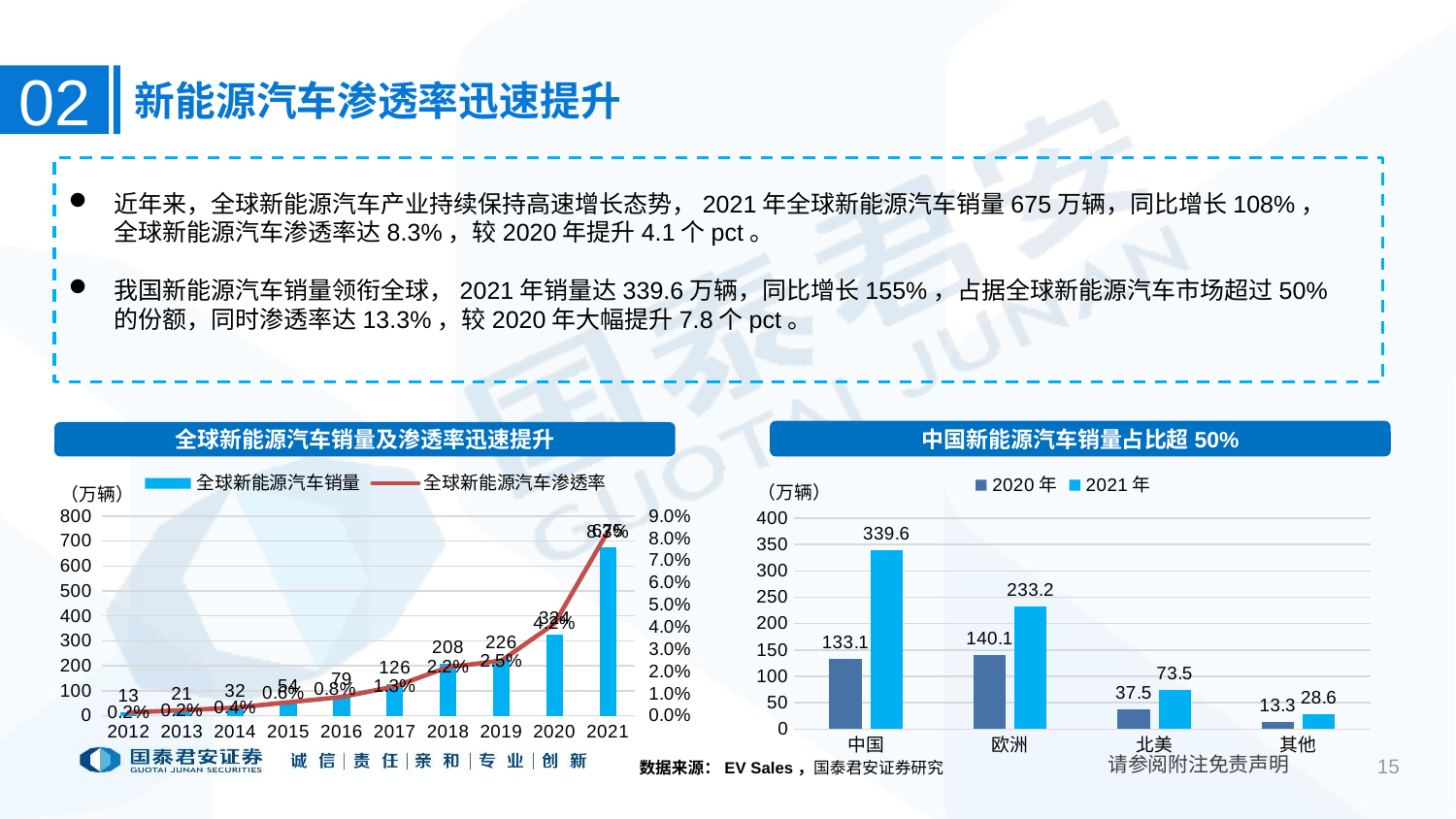

02

新能源汽车渗透率迅速提升

近年来，全球新能源汽车产业持续保持高速增长态势，2021年全球新能源汽车销量675万辆，同比增长108%，全球新能源汽车渗透率达8.3%，较2020年提升4.1个pct。

我国新能源汽车销量领衔全球，2021年销量达339.6万辆，同比增长155%，占据全球新能源汽车市场超过50%的份额，同时渗透率达13.3%，较2020年大幅提升7.8个pct。
中国新能源汽车销量占比超50%
全球新能源汽车销量及渗透率迅速提升

### Chart

| Category | 全球新能源汽车销量 | 全球新能源汽车渗透率 |
|---|---|---|
| 2012 | 12.5 | 0.0015219933271429197 |
| 2013 | 20.8 | 0.0024297323733896833 |
| 2014 | 32.1 | 0.003633766260170102 |
| 2015 | 54.3 | 0.006054550631475135 |
| 2016 | 79.2 | 0.008438424052110007 |
| 2017 | 126.3 | 0.013202927023063181 |
| 2018 | 208.2 | 0.021902892745685618 |
| 2019 | 226.4 | 0.024798257304658573 |
| 2020 | 324.0 | 0.04155378636177542 |
| 2021 | 675.0 | 0.083 |

### Chart

| Category | 2020年 | 2021年 |
|---|---|---|
| 中国 | 133.1 | 339.6 |
| 欧洲 | 140.1 | 233.2 |
| 北美 | 37.5 | 73.5 |
| 其他 | 13.3 | 28.6 |
数据来源：EV Sales，国泰君安证券研究